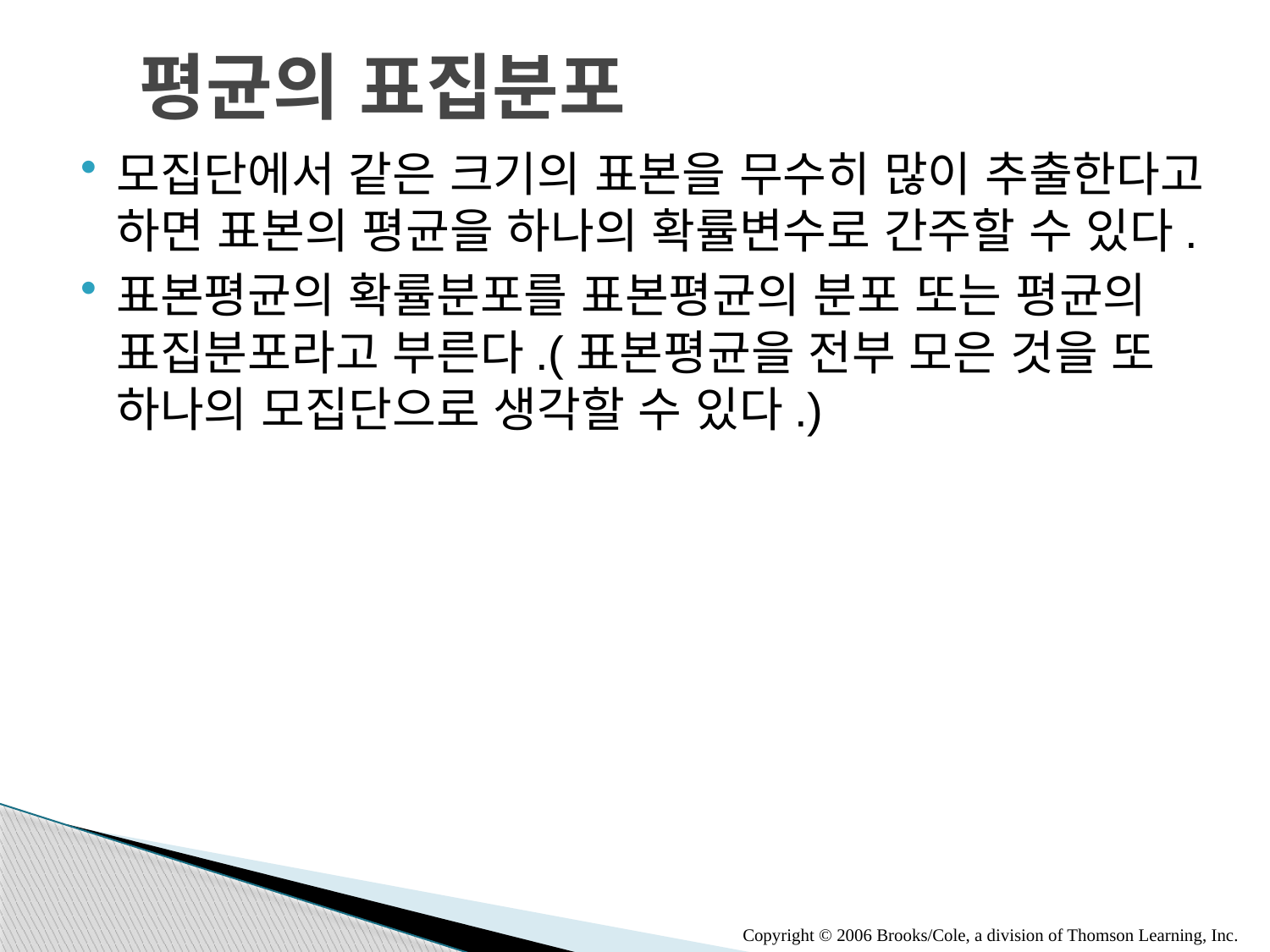

# 평균의 표집분포
모집단에서 같은 크기의 표본을 무수히 많이 추출한다고 하면 표본의 평균을 하나의 확률변수로 간주할 수 있다.
표본평균의 확률분포를 표본평균의 분포 또는 평균의 표집분포라고 부른다.(표본평균을 전부 모은 것을 또 하나의 모집단으로 생각할 수 있다.)